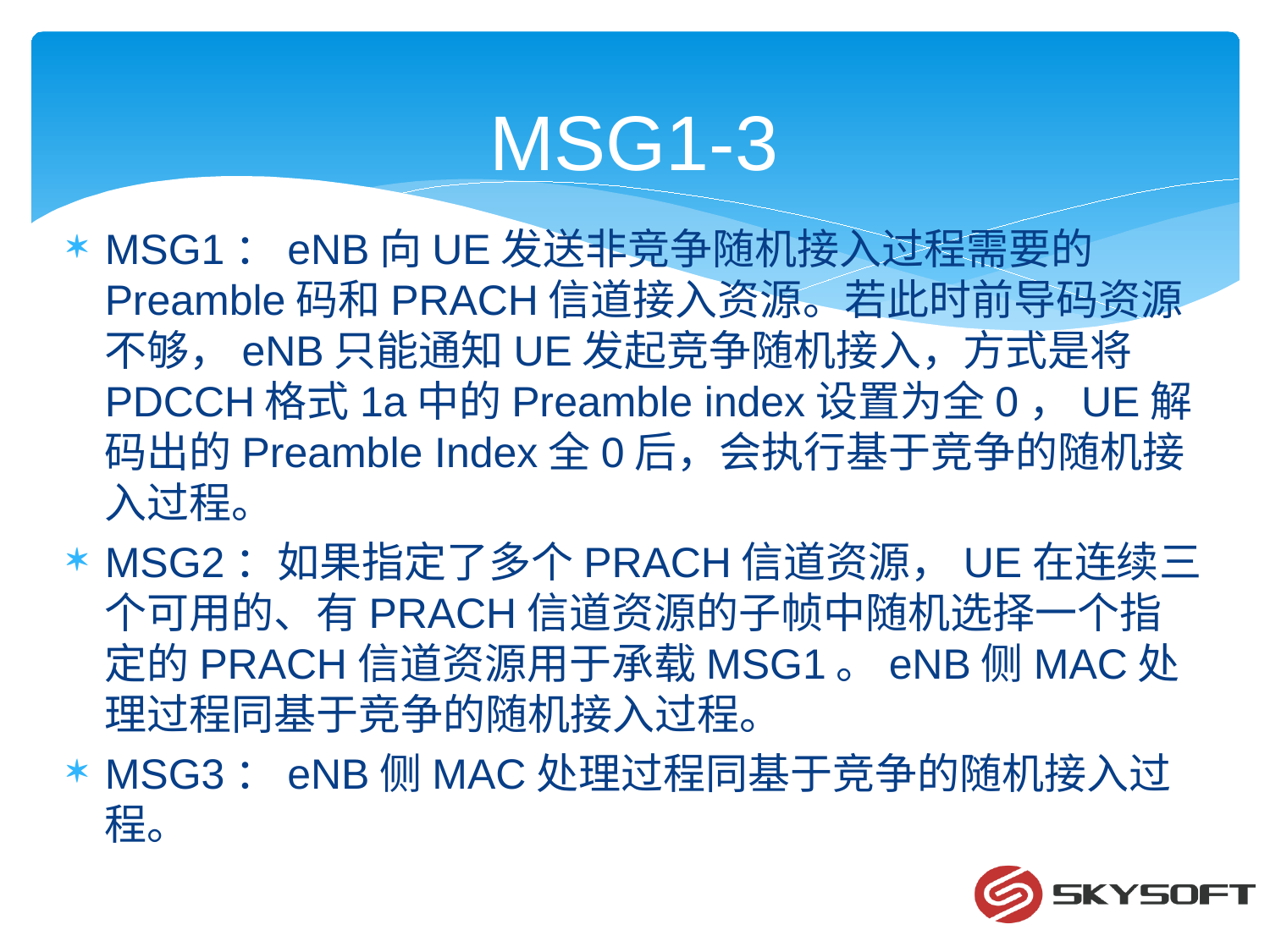

# MSG1-3
MSG1：eNB向UE发送非竞争随机接入过程需要的Preamble码和PRACH信道接入资源。若此时前导码资源不够，eNB只能通知UE发起竞争随机接入，方式是将PDCCH格式1a中的Preamble index设置为全0，UE解码出的Preamble Index全0后，会执行基于竞争的随机接入过程。
MSG2：如果指定了多个PRACH信道资源，UE在连续三个可用的、有PRACH信道资源的子帧中随机选择一个指定的PRACH信道资源用于承载MSG1。eNB侧MAC处理过程同基于竞争的随机接入过程。
MSG3：eNB侧MAC处理过程同基于竞争的随机接入过程。